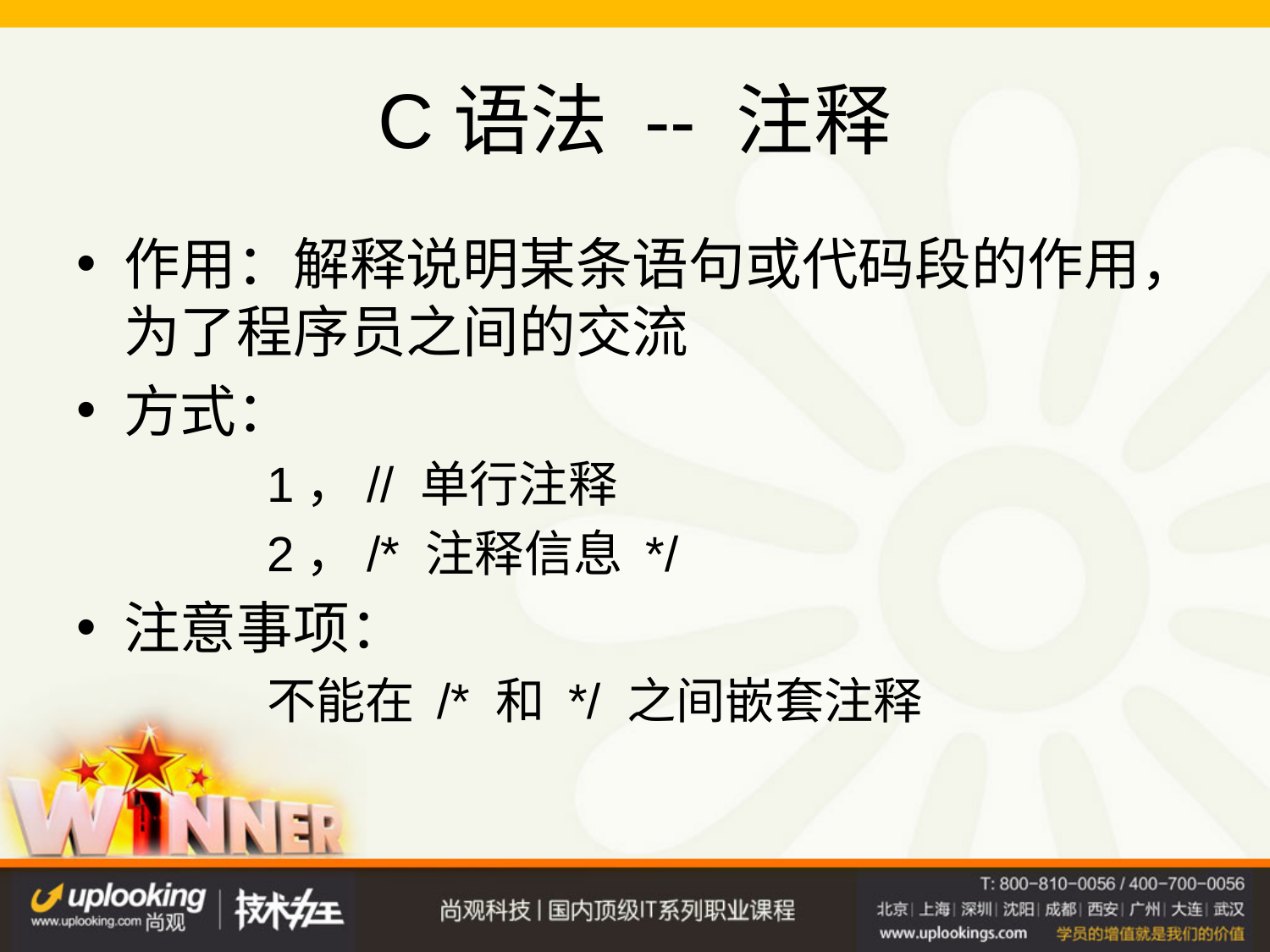

# C语法 -- 注释
作用：解释说明某条语句或代码段的作用，为了程序员之间的交流
方式：
	1，// 单行注释
	2，/* 注释信息 */
注意事项：
	不能在 /* 和 */ 之间嵌套注释